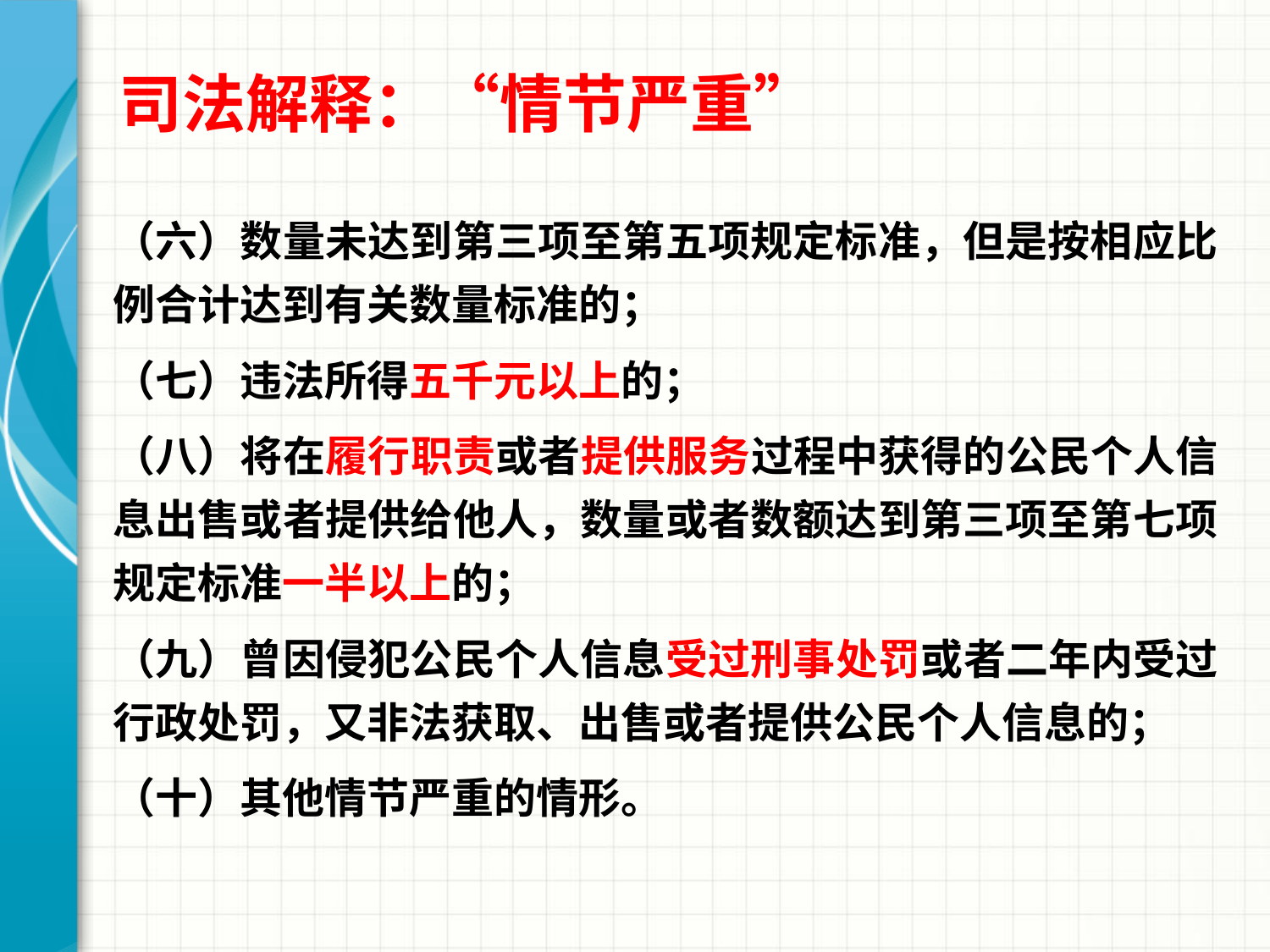

司法解释：“情节严重”
（六）数量未达到第三项至第五项规定标准，但是按相应比例合计达到有关数量标准的；
（七）违法所得五千元以上的；
（八）将在履行职责或者提供服务过程中获得的公民个人信息出售或者提供给他人，数量或者数额达到第三项至第七项规定标准一半以上的；
（九）曾因侵犯公民个人信息受过刑事处罚或者二年内受过行政处罚，又非法获取、出售或者提供公民个人信息的；
（十）其他情节严重的情形。